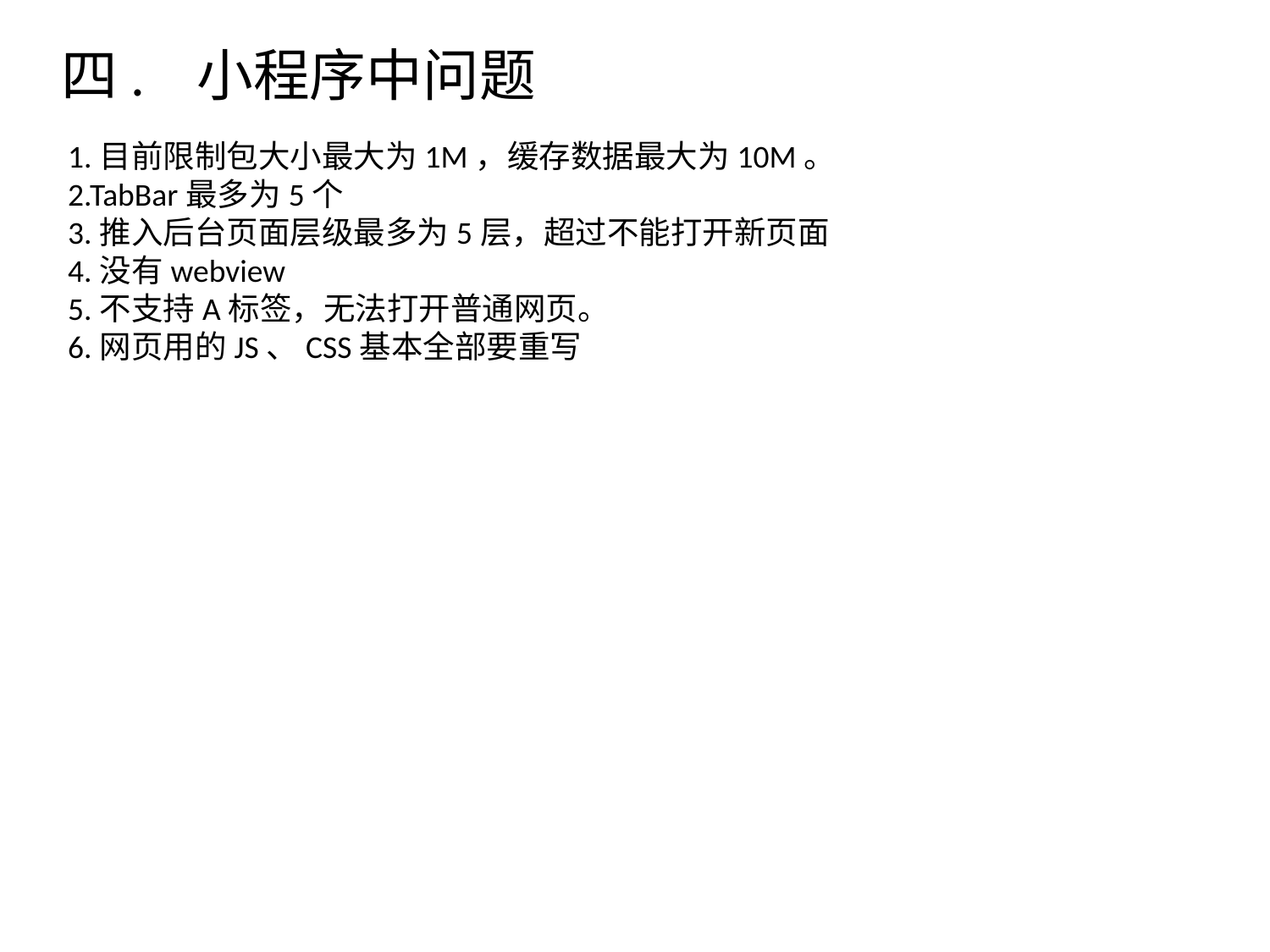

四.   小程序中问题
1.目前限制包大小最大为1M，缓存数据最大为10M。
2.TabBar最多为5个
3.推入后台页面层级最多为5层，超过不能打开新页面
4.没有webview
5.不支持A标签，无法打开普通网页。
6.网页用的JS、CSS基本全部要重写